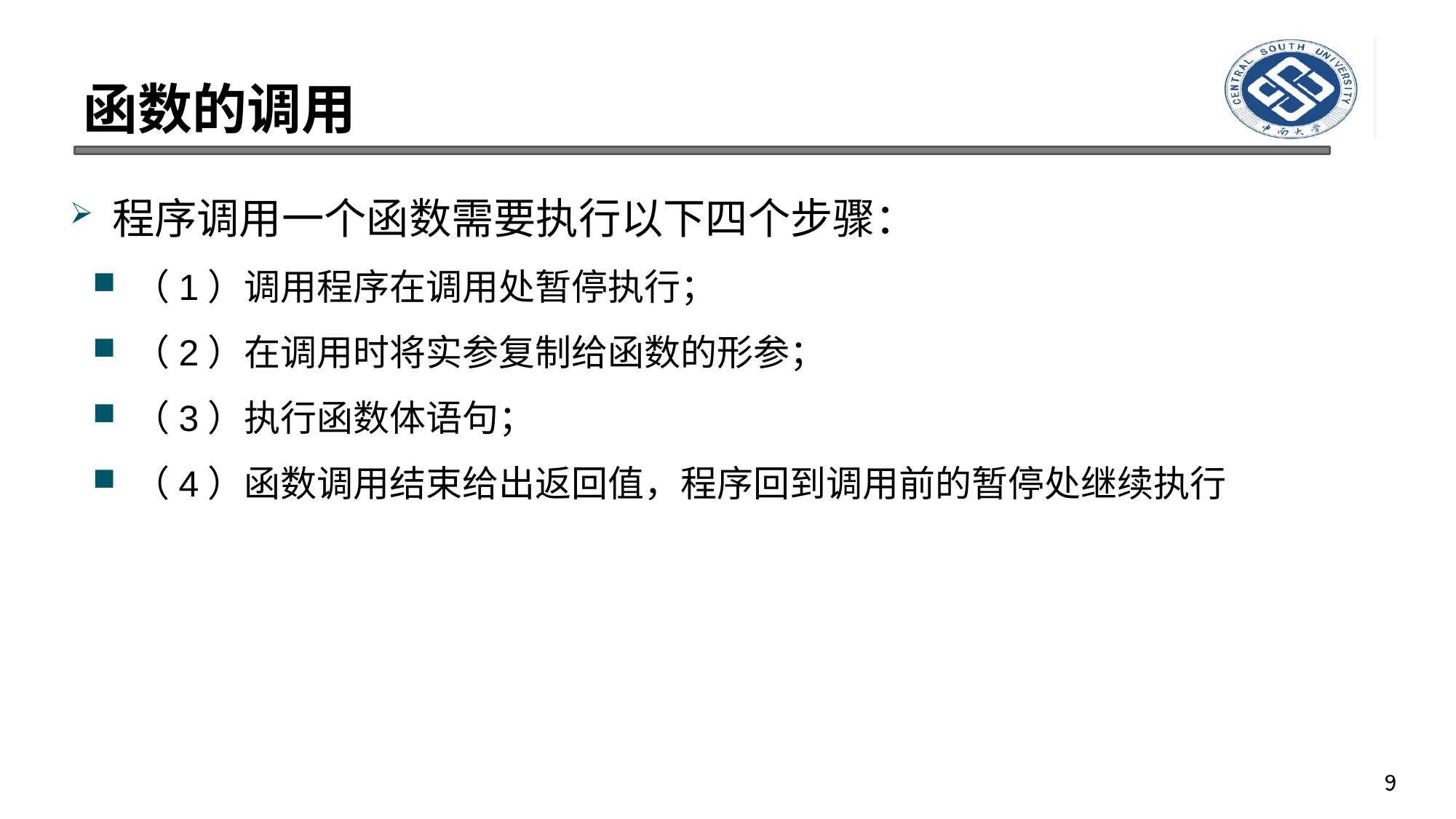

# 函数的调用
程序调用一个函数需要执行以下四个步骤：
（1）调用程序在调用处暂停执行；
（2）在调用时将实参复制给函数的形参；
（3）执行函数体语句；
（4）函数调用结束给出返回值，程序回到调用前的暂停处继续执行
9